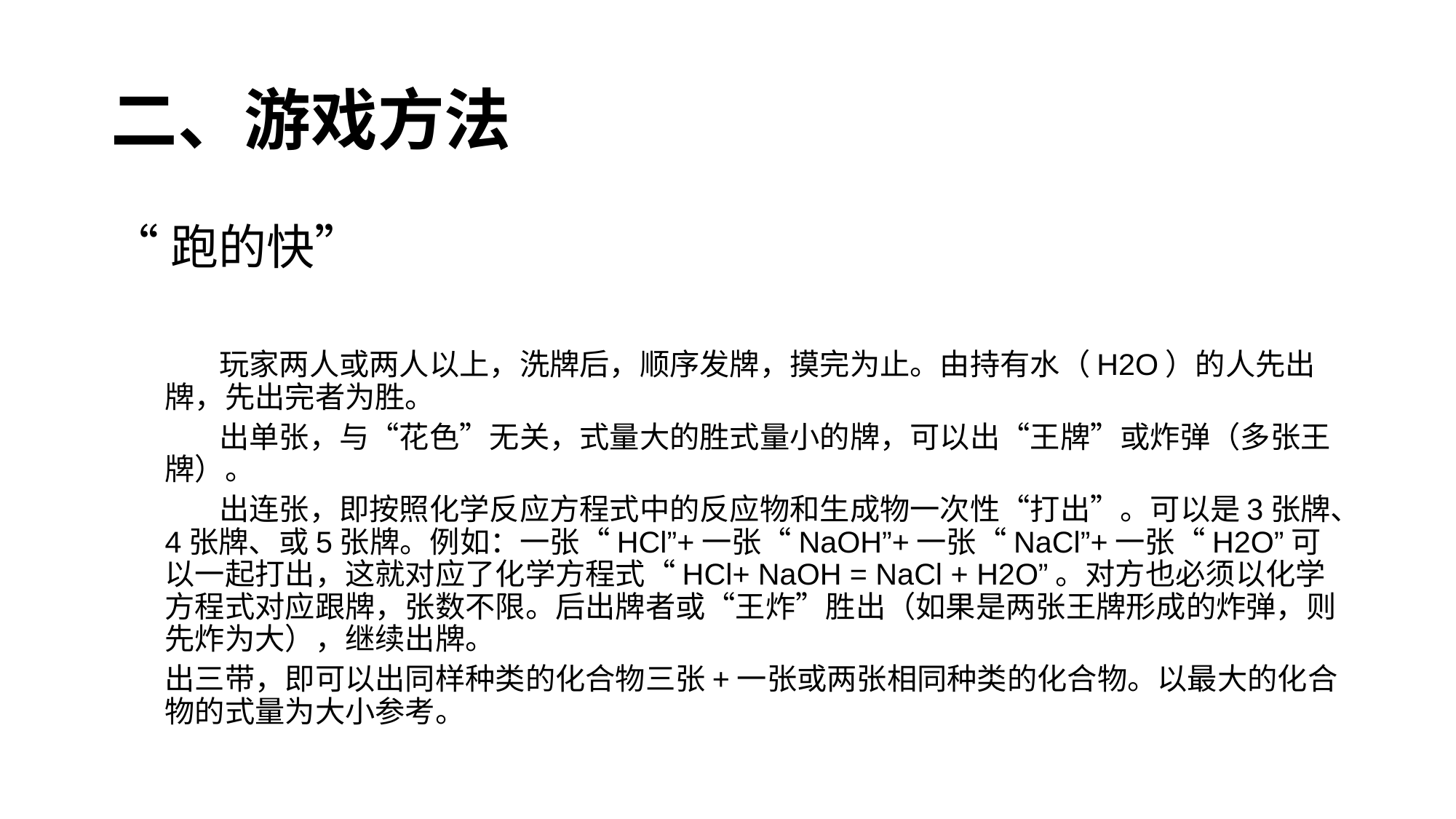

# 二、游戏方法
“跑的快”

       玩家两人或两人以上，洗牌后，顺序发牌，摸完为止。由持有水（H2O）的人先出牌，先出完者为胜。
       出单张，与“花色”无关，式量大的胜式量小的牌，可以出“王牌”或炸弹（多张王牌）。
       出连张，即按照化学反应方程式中的反应物和生成物一次性“打出”。可以是3张牌、4张牌、或5张牌。例如：一张“HCl”+一张“NaOH”+一张“NaCl”+一张“H2O”可以一起打出，这就对应了化学方程式“HCl+ NaOH = NaCl + H2O”。对方也必须以化学方程式对应跟牌，张数不限。后出牌者或“王炸”胜出（如果是两张王牌形成的炸弹，则先炸为大），继续出牌。
	出三带，即可以出同样种类的化合物三张+一张或两张相同种类的化合物。以最大的化合物的式量为大小参考。